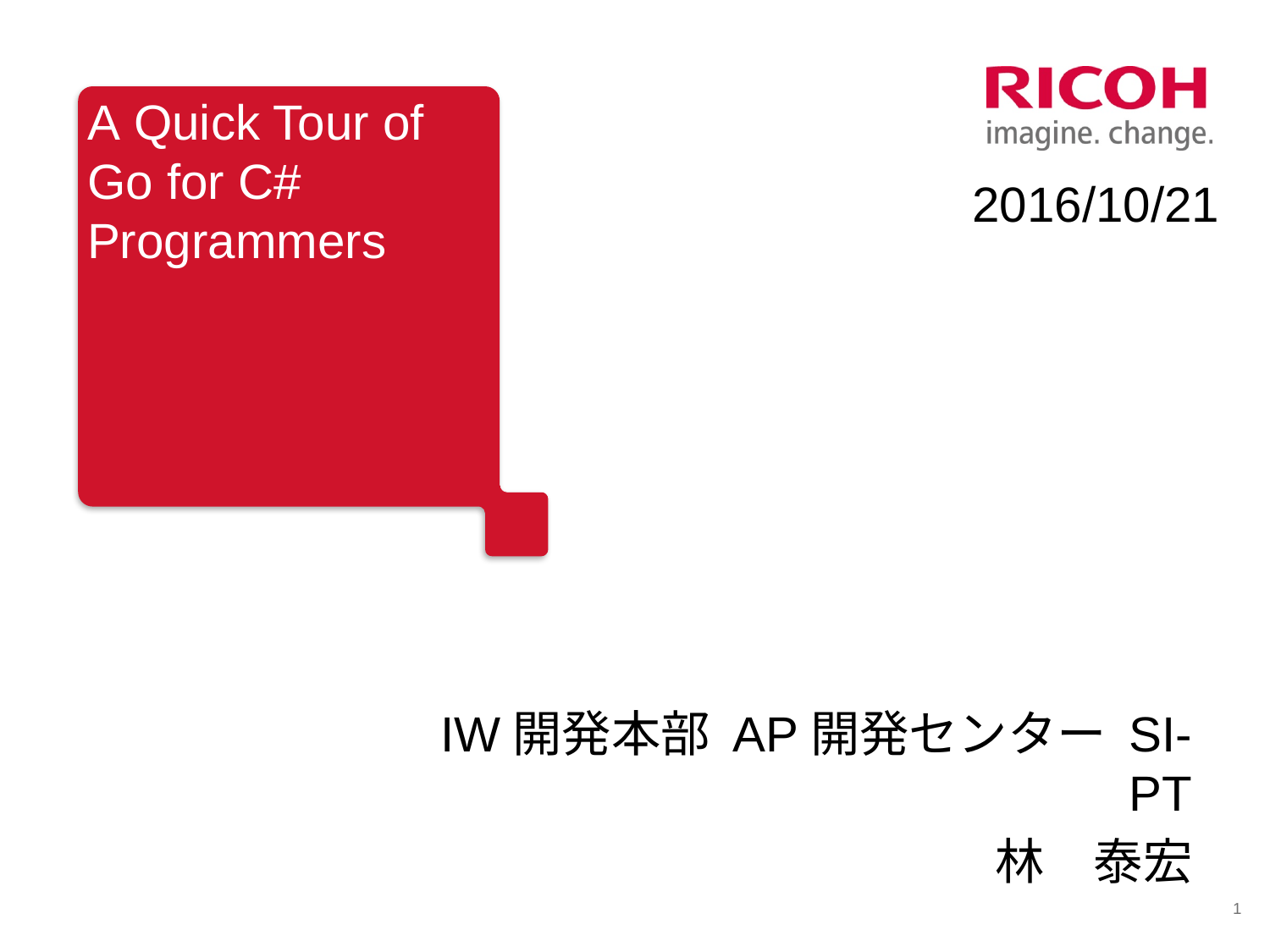

# A Quick Tour of Go for C# Programmers
2016/10/21
IW開発本部 AP開発センター SI-PT
林　泰宏
1